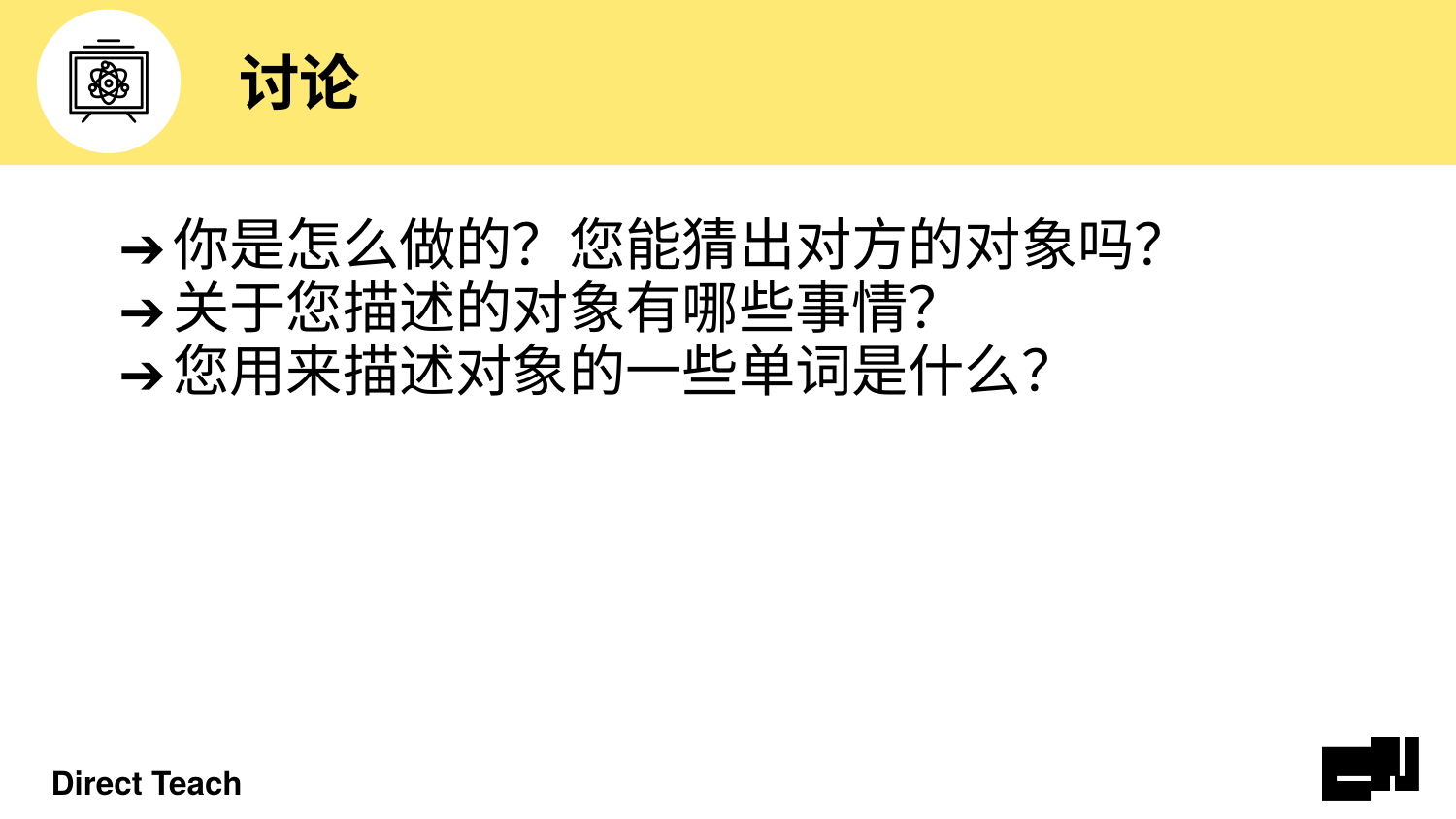

# 讨论
你是怎么做的？您能猜出对方的对象吗？
关于您描述的对象有哪些事情？
您用来描述对象的一些单词是什么？